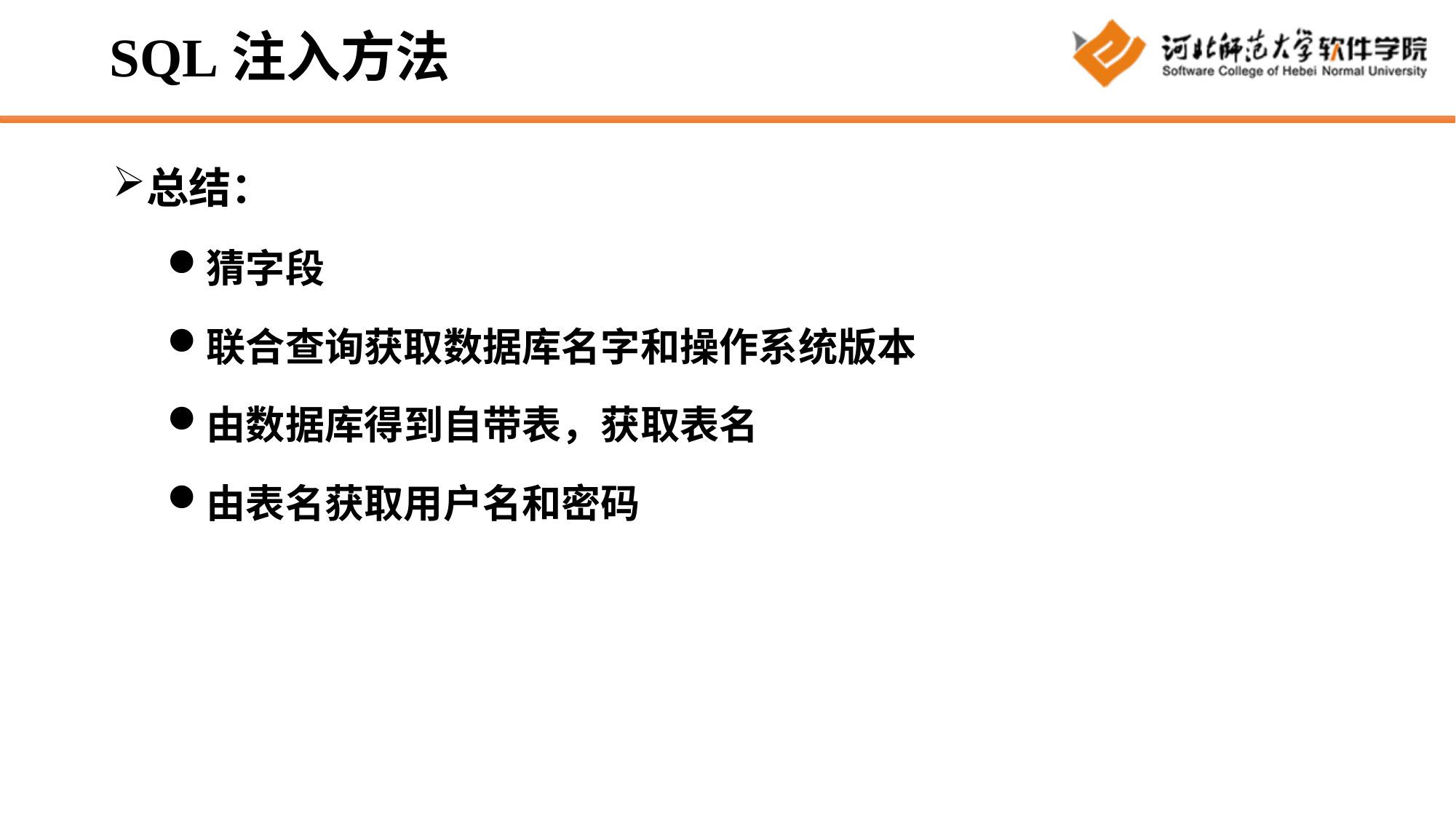

# SQL注入方法
总结：
猜字段
联合查询获取数据库名字和操作系统版本
由数据库得到自带表，获取表名
由表名获取用户名和密码